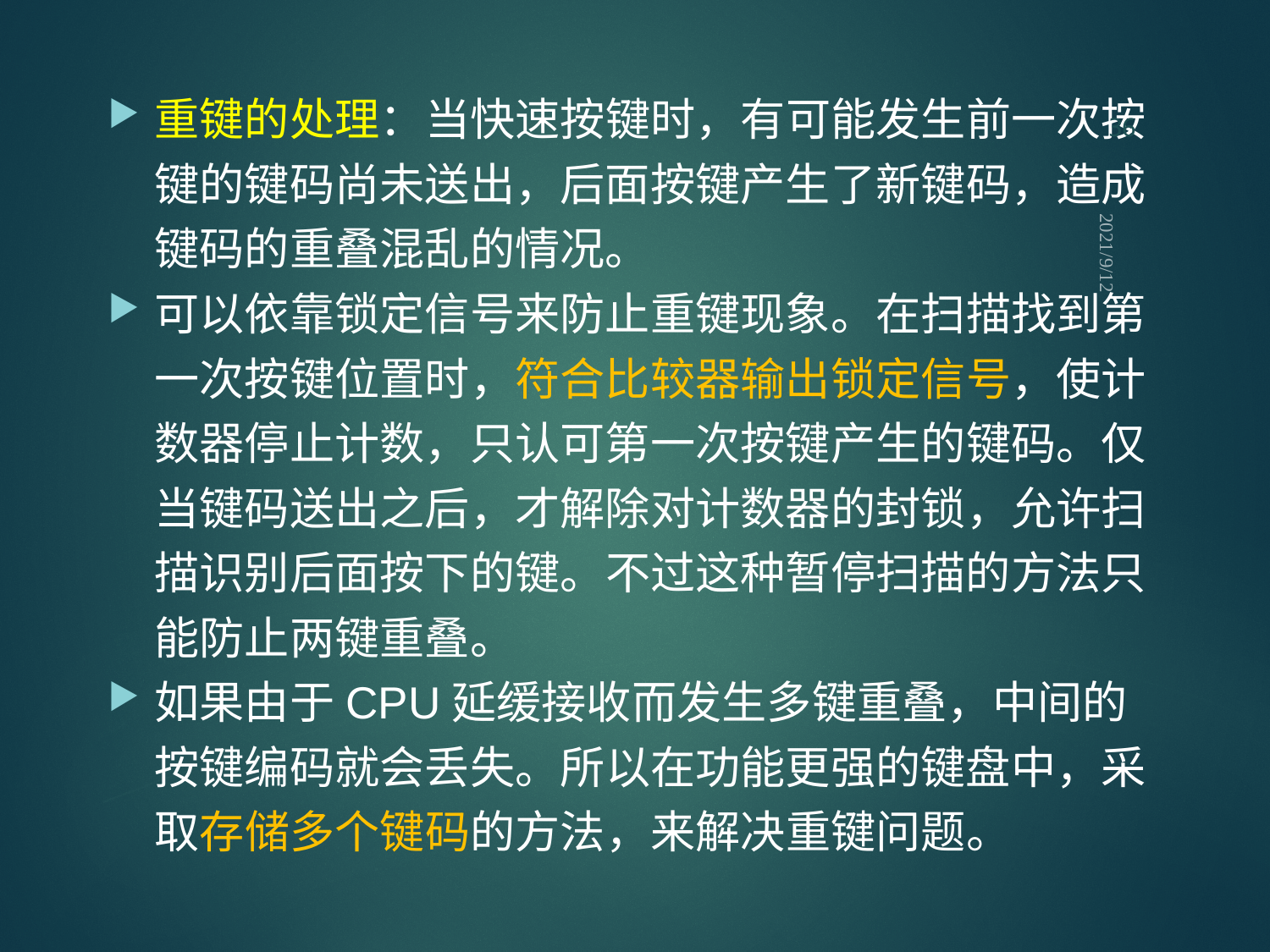

36
重键的处理：当快速按键时，有可能发生前一次按键的键码尚未送出，后面按键产生了新键码，造成键码的重叠混乱的情况。
可以依靠锁定信号来防止重键现象。在扫描找到第一次按键位置时，符合比较器输出锁定信号，使计数器停止计数，只认可第一次按键产生的键码。仅当键码送出之后，才解除对计数器的封锁，允许扫描识别后面按下的键。不过这种暂停扫描的方法只能防止两键重叠。
如果由于CPU延缓接收而发生多键重叠，中间的按键编码就会丢失。所以在功能更强的键盘中，采取存储多个键码的方法，来解决重键问题。
2021/9/12